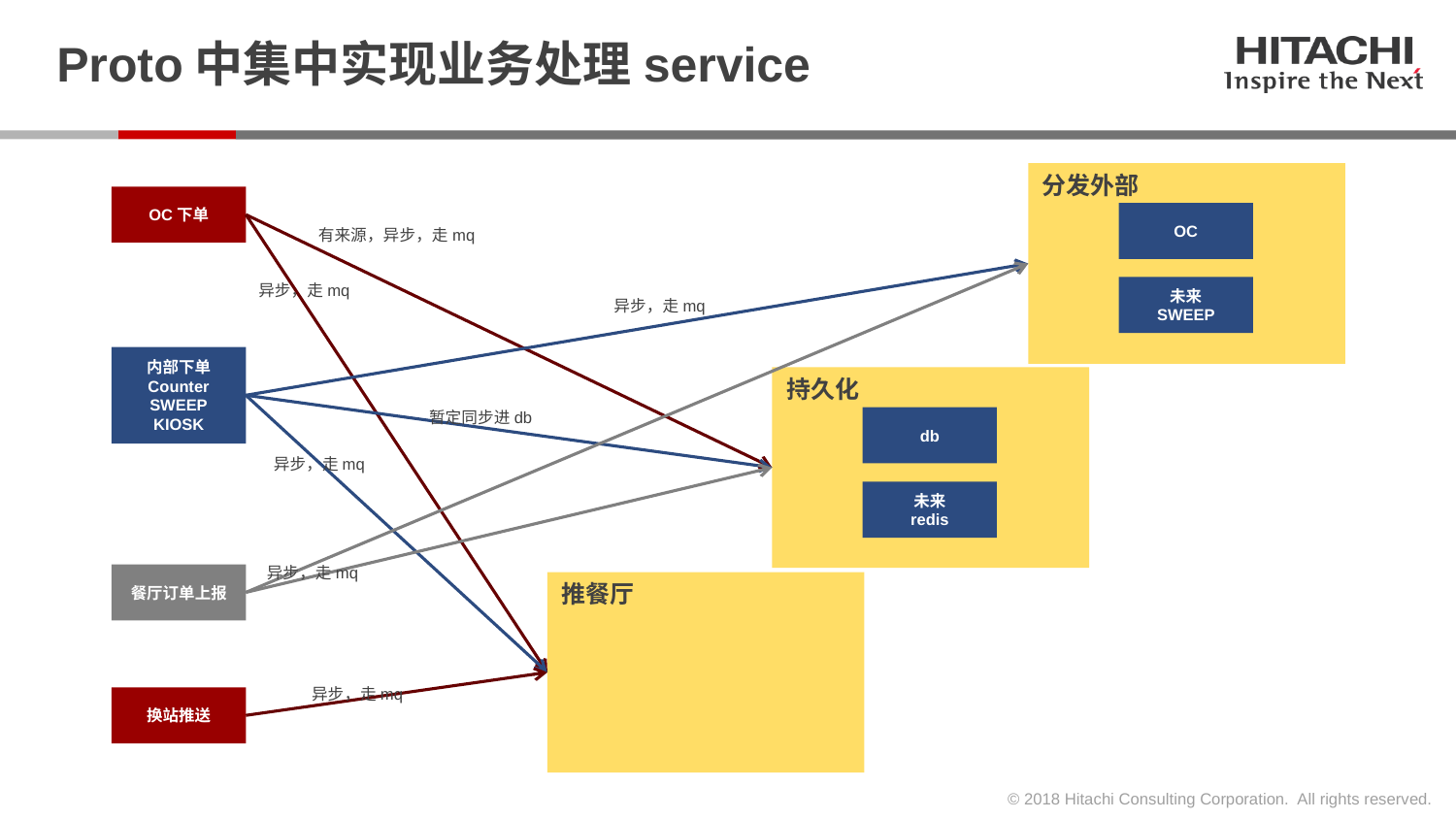

# Proto中集中实现业务处理service
分发外部
OC下单
OC
有来源，异步，走mq
异步，走mq
未来
SWEEP
异步，走mq
内部下单
Counter
SWEEP
KIOSK
持久化
暂定同步进db
db
异步，走mq
未来
redis
异步，走mq
餐厅订单上报
推餐厅
异步，走mq
换站推送